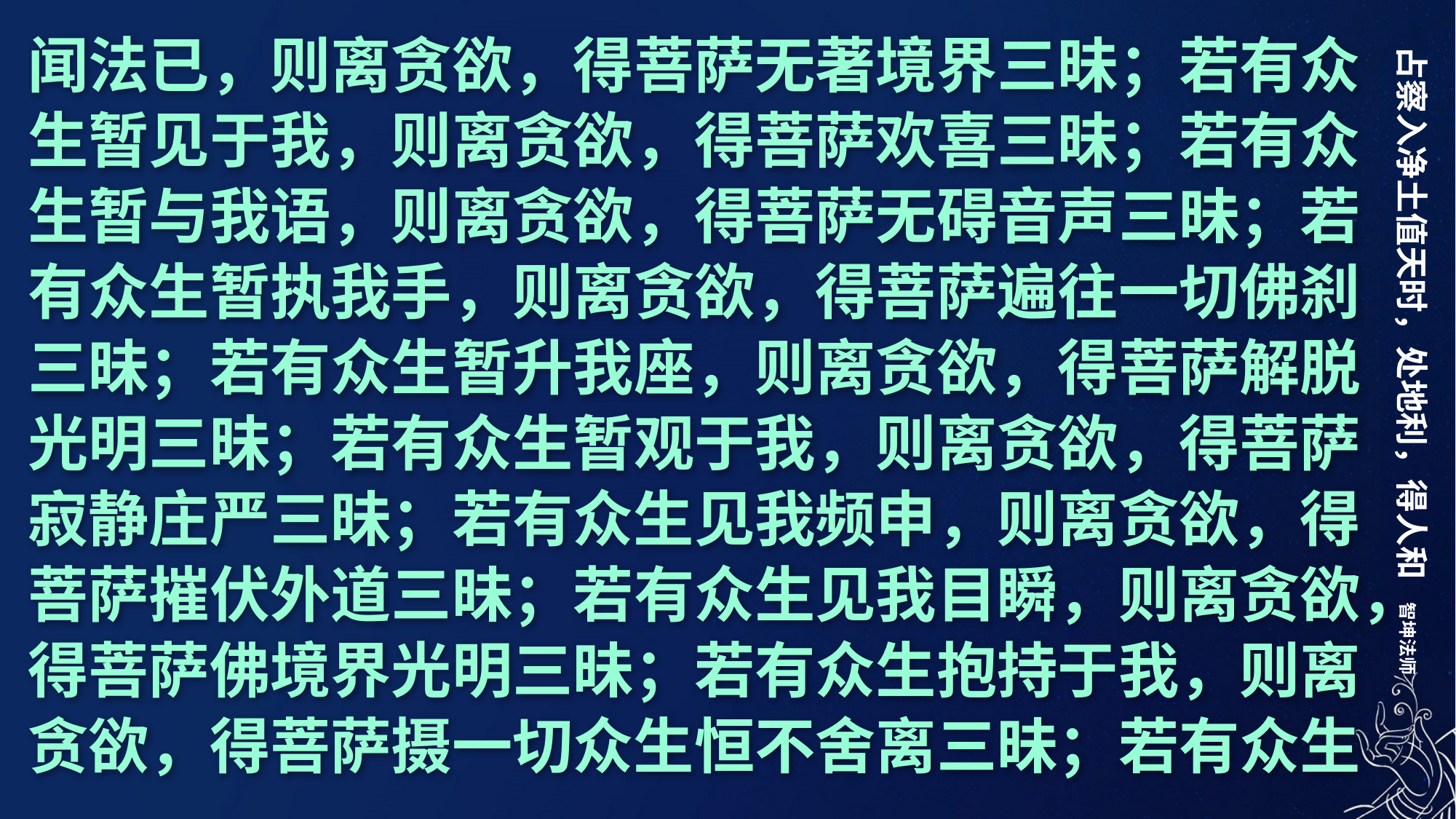

闻法已，则离贪欲，得菩萨无著境界三昧；若有众生暂见于我，则离贪欲，得菩萨欢喜三昧；若有众生暂与我语，则离贪欲，得菩萨无碍音声三昧；若有众生暂执我手，则离贪欲，得菩萨遍往一切佛刹三昧；若有众生暂升我座，则离贪欲，得菩萨解脱光明三昧；若有众生暂观于我，则离贪欲，得菩萨寂静庄严三昧；若有众生见我频申，则离贪欲，得菩萨摧伏外道三昧；若有众生见我目瞬，则离贪欲，得菩萨佛境界光明三昧；若有众生抱持于我，则离贪欲，得菩萨摄一切众生恒不舍离三昧；若有众生